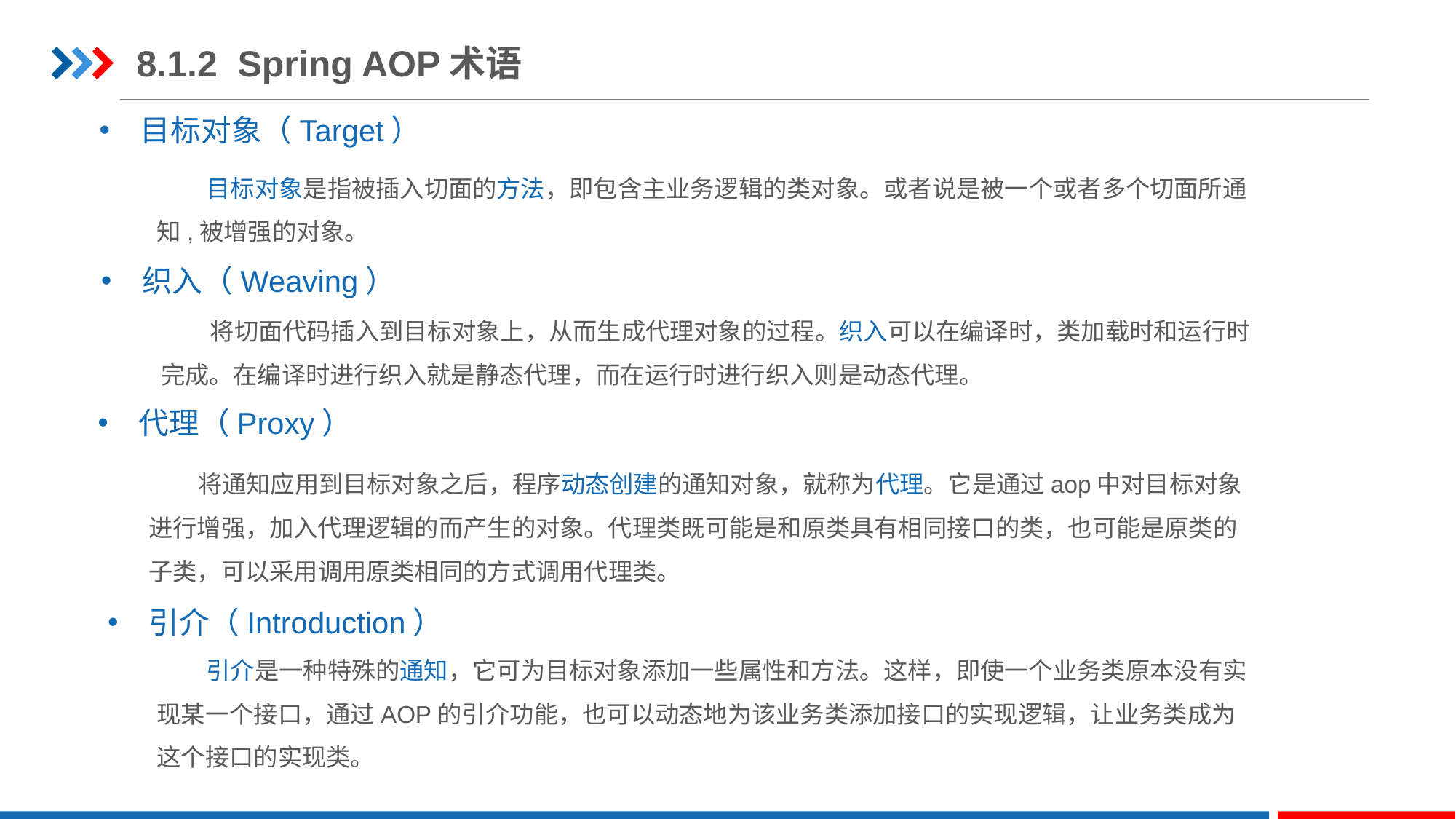

8.1.2  Spring AOP术语
目标对象（Target）
        目标对象是指被插入切面的方法，即包含主业务逻辑的类对象。或者说是被一个或者多个切面所通知,被增强的对象。
织入（Weaving）
        将切面代码插入到目标对象上，从而生成代理对象的过程。织入可以在编译时，类加载时和运行时完成。在编译时进行织入就是静态代理，而在运行时进行织入则是动态代理。
代理（Proxy）
        将通知应用到目标对象之后，程序动态创建的通知对象，就称为代理。它是通过aop中对目标对象进行增强，加入代理逻辑的而产生的对象。代理类既可能是和原类具有相同接口的类，也可能是原类的子类，可以采用调用原类相同的方式调用代理类。
引介（Introduction）
        引介是一种特殊的通知，它可为目标对象添加一些属性和方法。这样，即使一个业务类原本没有实现某一个接口，通过AOP的引介功能，也可以动态地为该业务类添加接口的实现逻辑，让业务类成为这个接口的实现类。